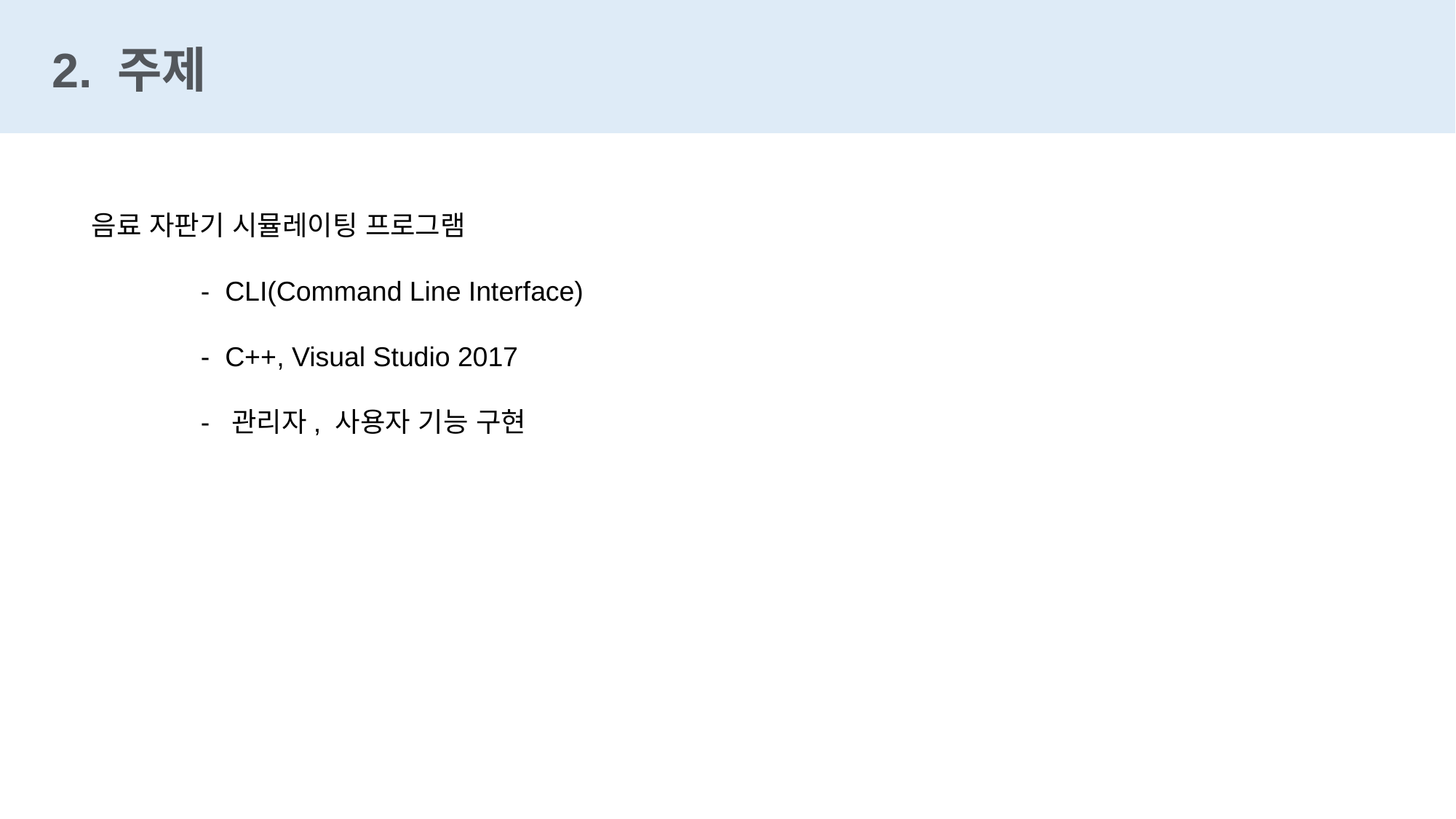

2. 주제
음료 자판기 시뮬레이팅 프로그램

	-  CLI(Command Line Interface)

	-  C++, Visual Studio 2017

	-  관리자, 사용자 기능 구현